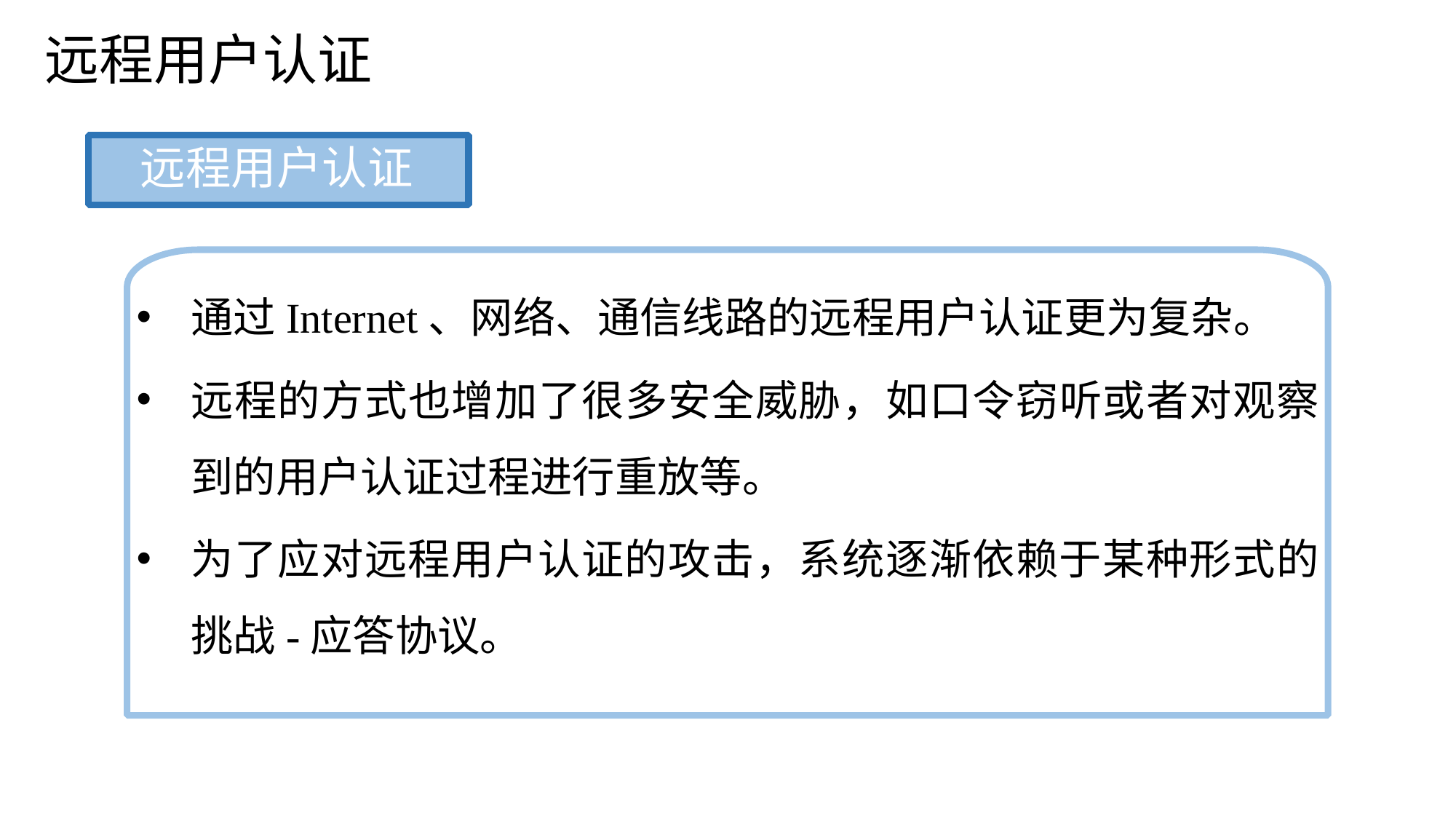

远程用户认证

远程用户认证
通过Internet、网络、通信线路的远程用户认证更为复杂。
远程的方式也增加了很多安全威胁，如口令窃听或者对观察到的用户认证过程进行重放等。
为了应对远程用户认证的攻击，系统逐渐依赖于某种形式的挑战-应答协议。